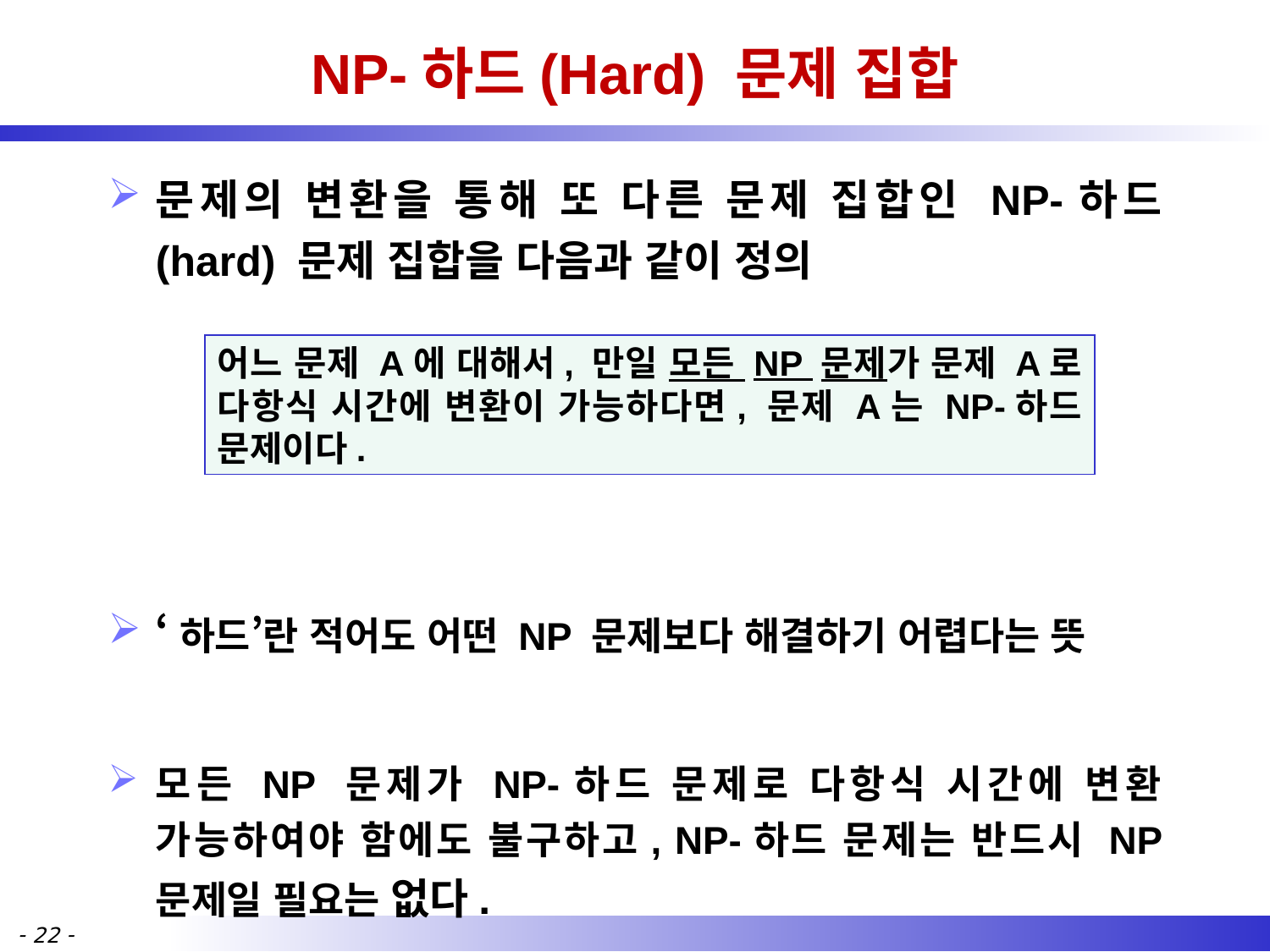

# NP-하드(Hard) 문제 집합
문제의 변환을 통해 또 다른 문제 집합인 NP-하드 (hard) 문제 집합을 다음과 같이 정의

‘하드’란 적어도 어떤 NP 문제보다 해결하기 어렵다는 뜻

모든 NP 문제가 NP-하드 문제로 다항식 시간에 변환 가능하여야 함에도 불구하고, NP-하드 문제는 반드시 NP 문제일 필요는 없다.
어느 문제 A에 대해서, 만일 모든 NP 문제가 문제 A로 다항식 시간에 변환이 가능하다면, 문제 A는 NP-하드 문제이다.
- 22 -